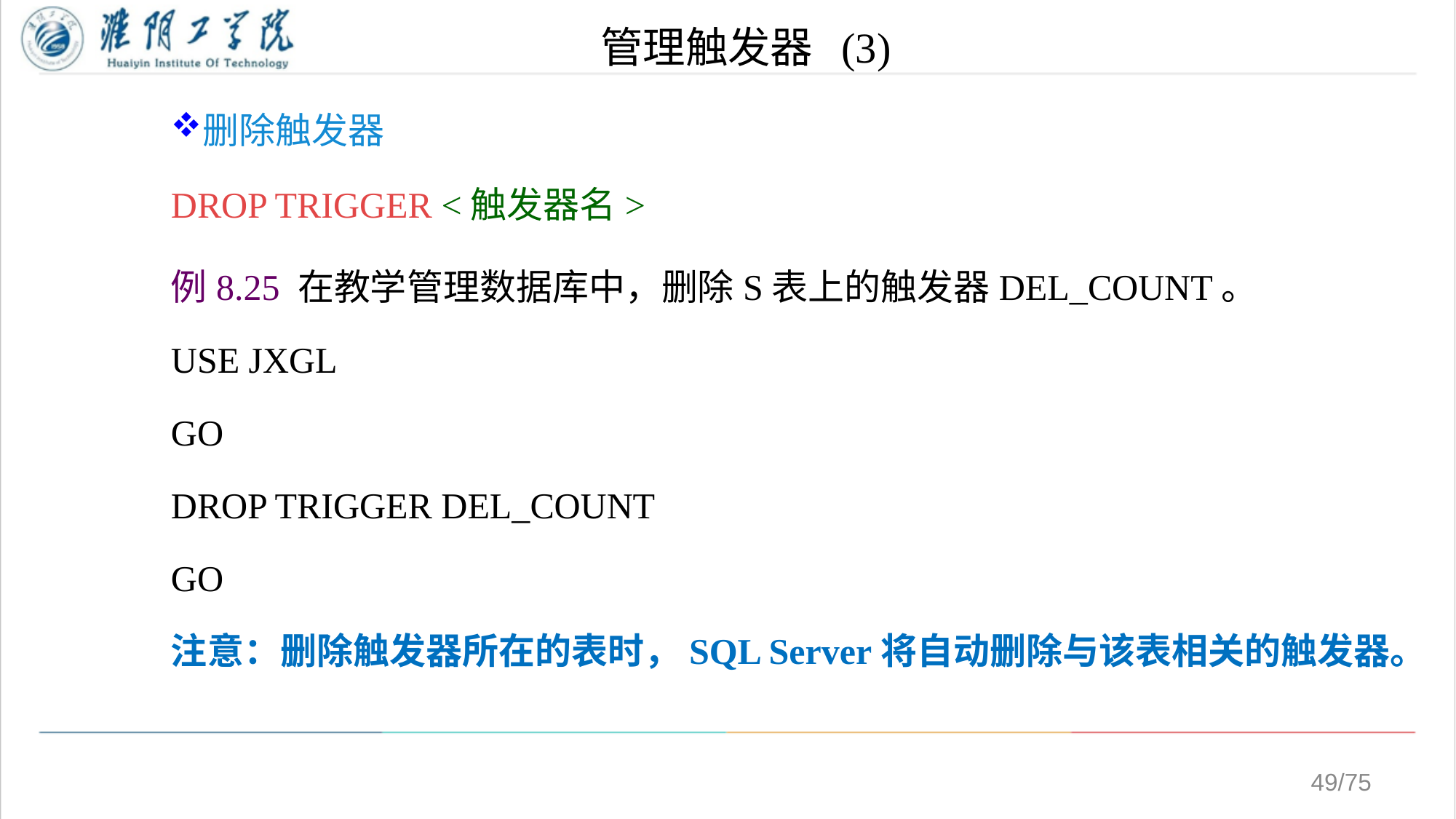

# 管理触发器 (3)
删除触发器
DROP TRIGGER <触发器名>
例8.25 在教学管理数据库中，删除S表上的触发器DEL_COUNT。
USE JXGL
GO
DROP TRIGGER DEL_COUNT
GO
注意：删除触发器所在的表时，SQL Server将自动删除与该表相关的触发器。

49/75